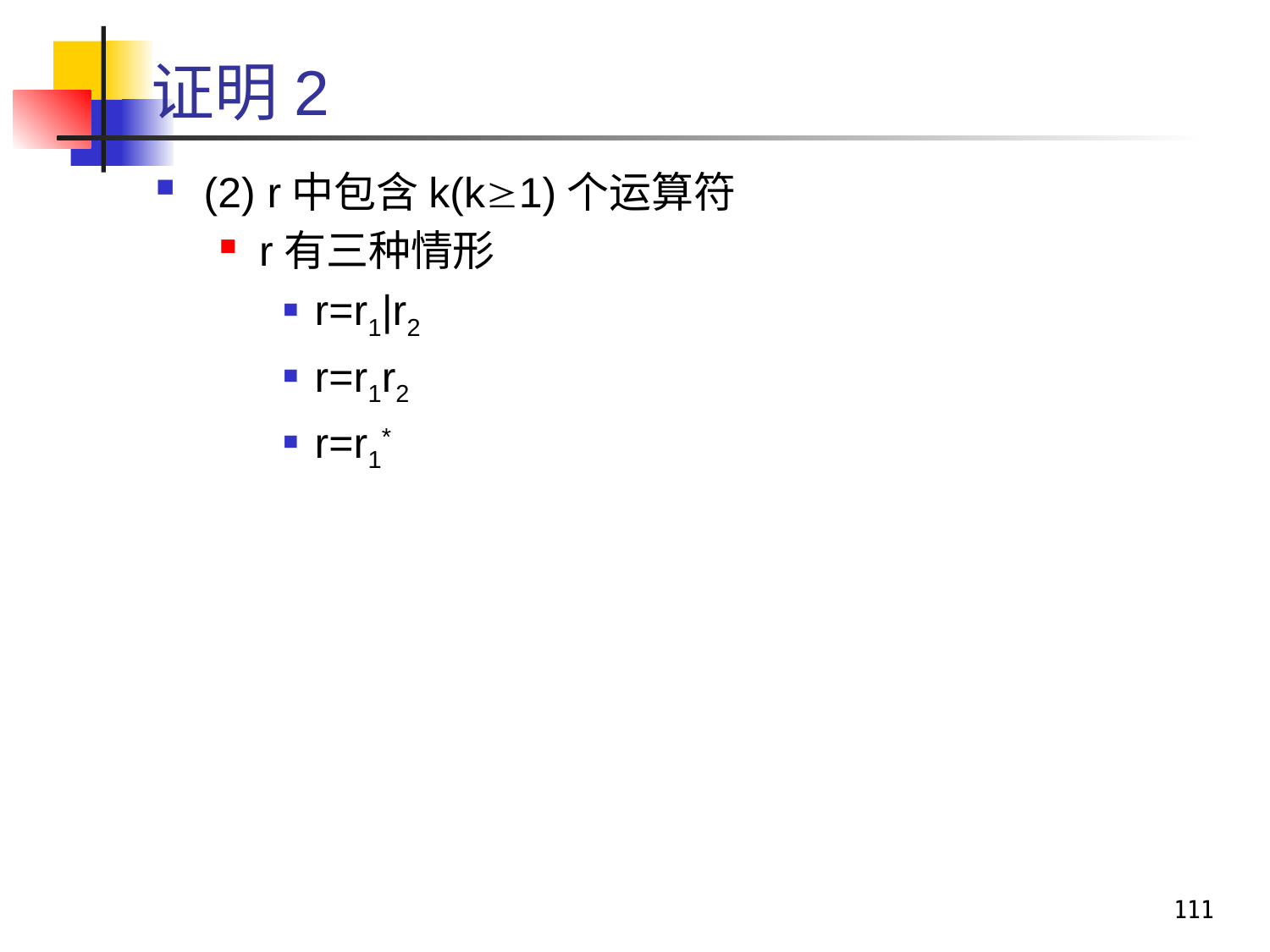

# 证明2
(2) r中包含k(k≥1)个运算符
r有三种情形
r=r1|r2
r=r1r2
r=r1*
111